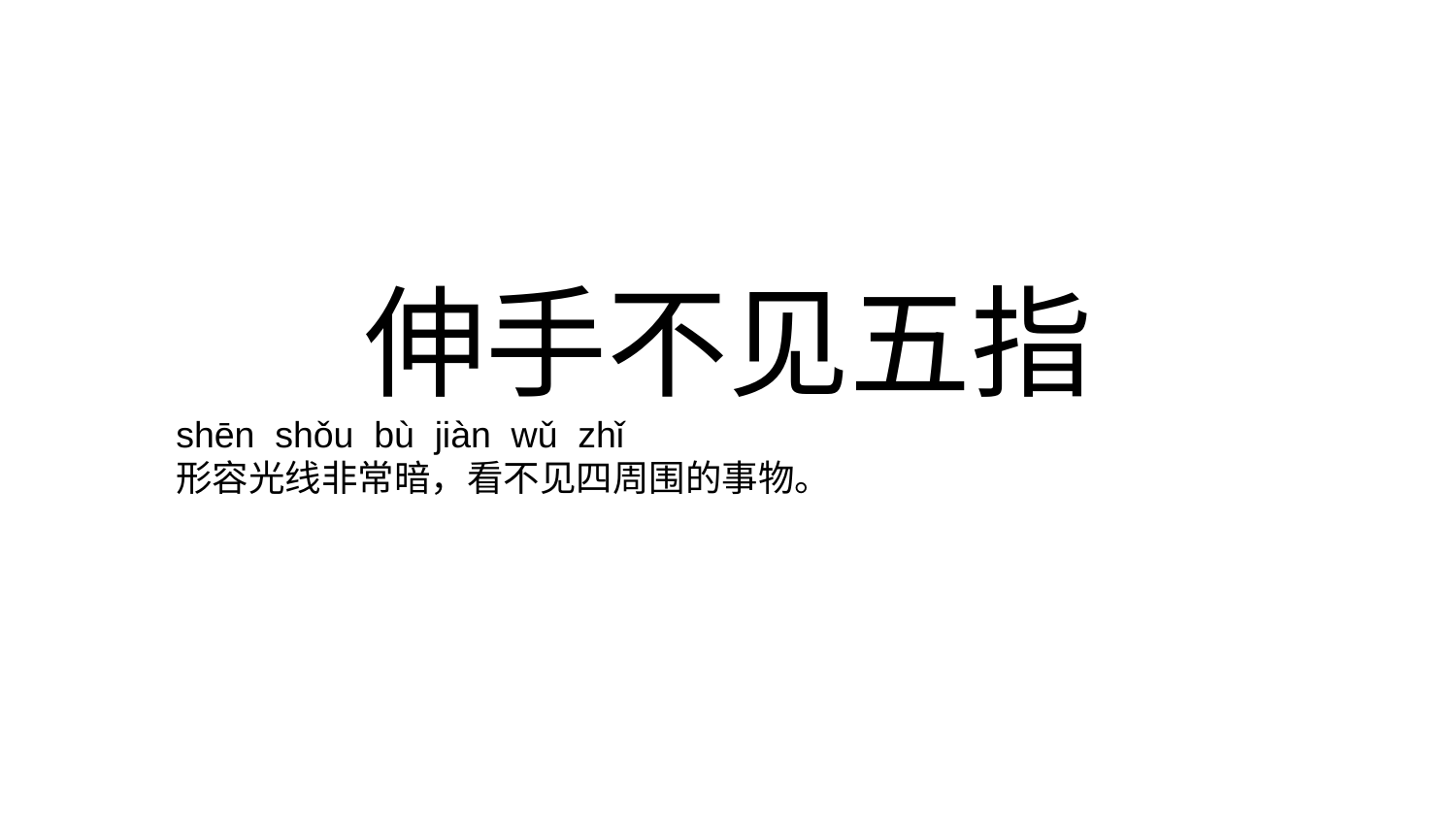

# 伸手不见五指
shēn  shǒu  bù  jiàn  wǔ  zhǐ
形容光线非常暗，看不见四周围的事物。